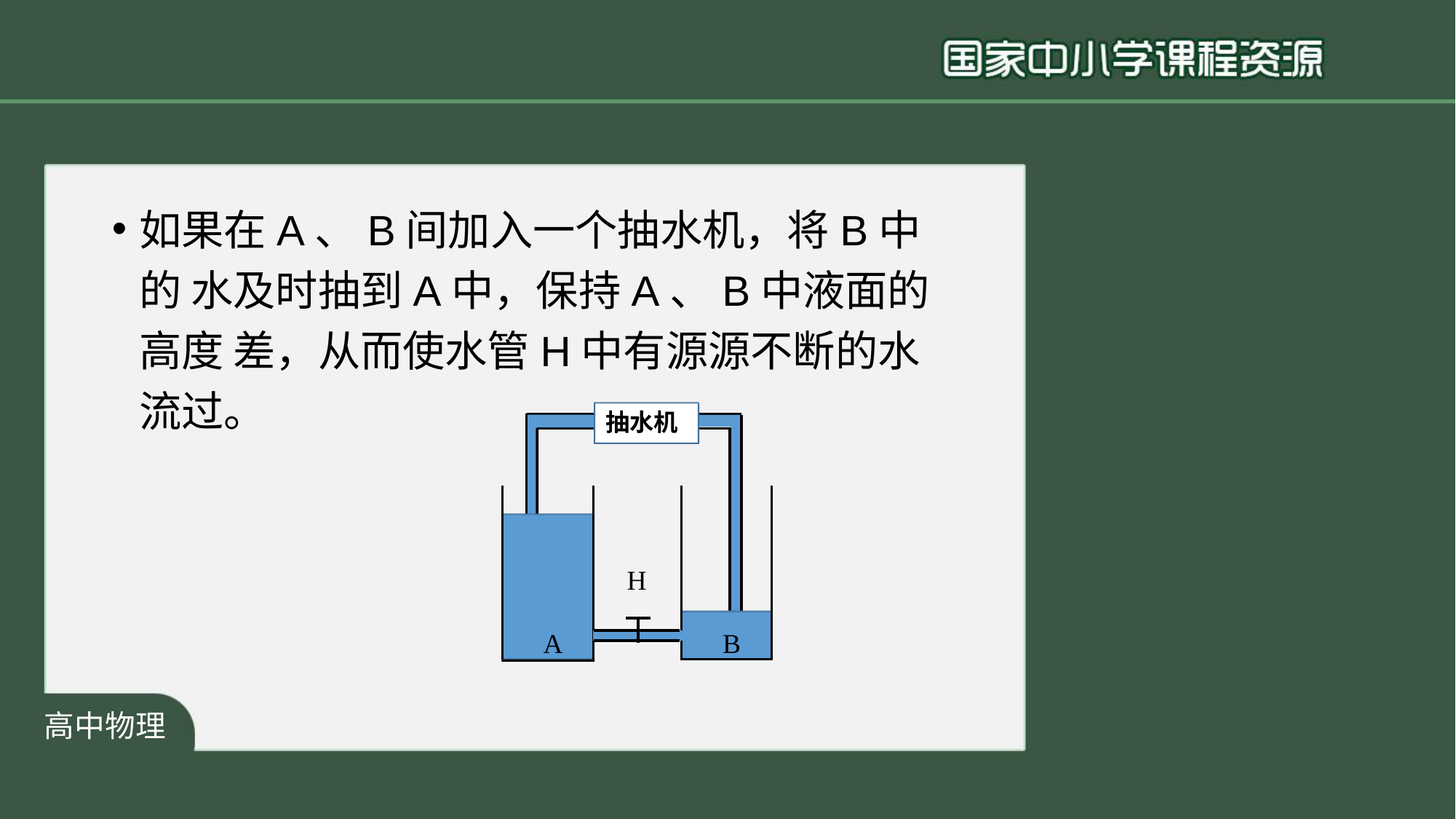

小学语文
如果在A、B间加入一个抽水机，将B中的 水及时抽到A中，保持A、B中液面的高度 差，从而使水管H中有源源不断的水流过。

抽水机

H

A
B

高中物理